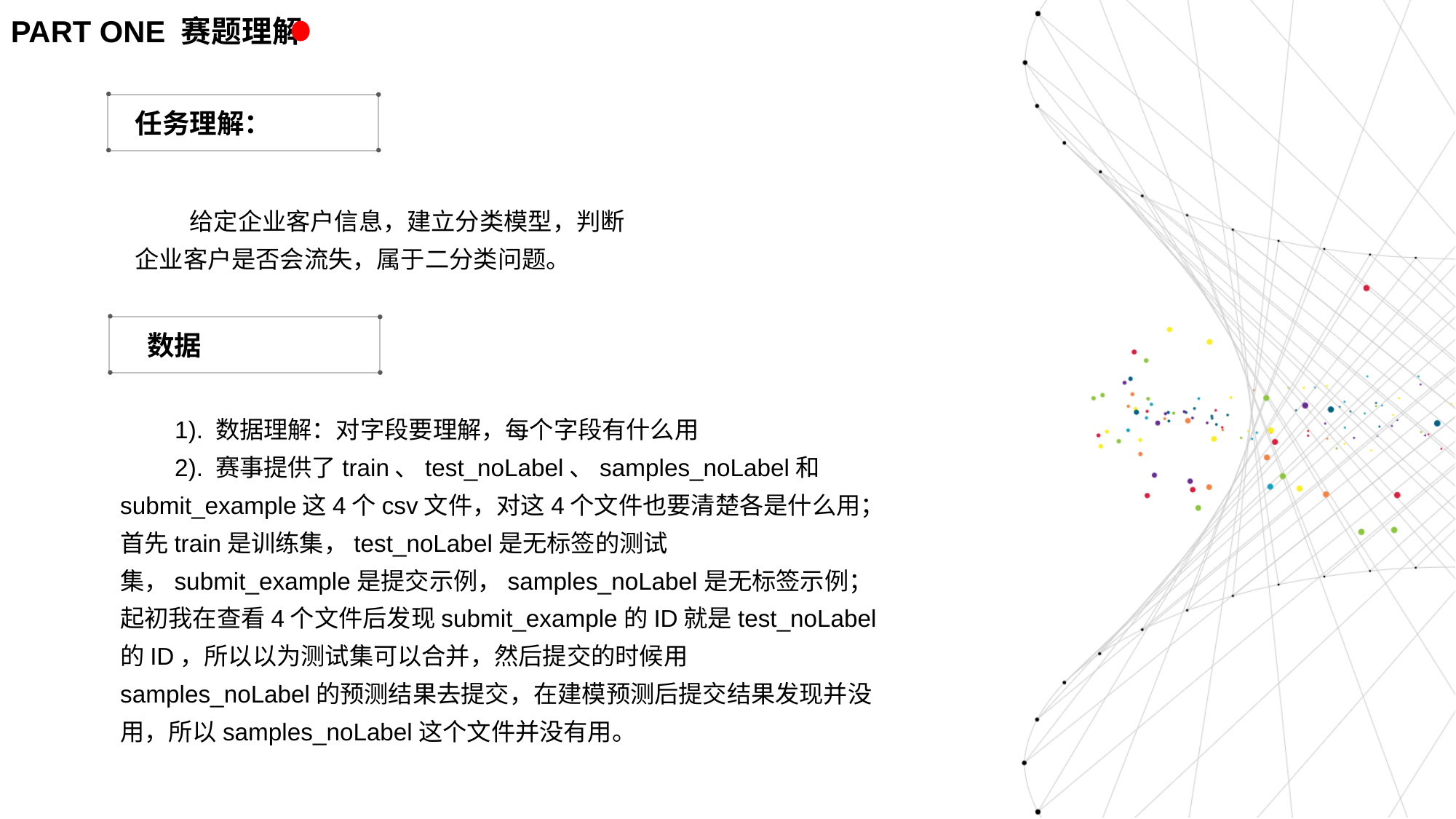

PART ONE 赛题理解

任务理解：
给定企业客户信息，建立分类模型，判断企业客户是否会流失，属于二分类问题。

数据
1). 数据理解：对字段要理解，每个字段有什么用
2). 赛事提供了train、test_noLabel、samples_noLabel和submit_example这4个csv文件，对这4个文件也要清楚各是什么用；首先train是训练集，test_noLabel是无标签的测试集，submit_example是提交示例，samples_noLabel是无标签示例；起初我在查看4个文件后发现submit_example的ID就是test_noLabel的ID，所以以为测试集可以合并，然后提交的时候用samples_noLabel的预测结果去提交，在建模预测后提交结果发现并没用，所以samples_noLabel这个文件并没有用。